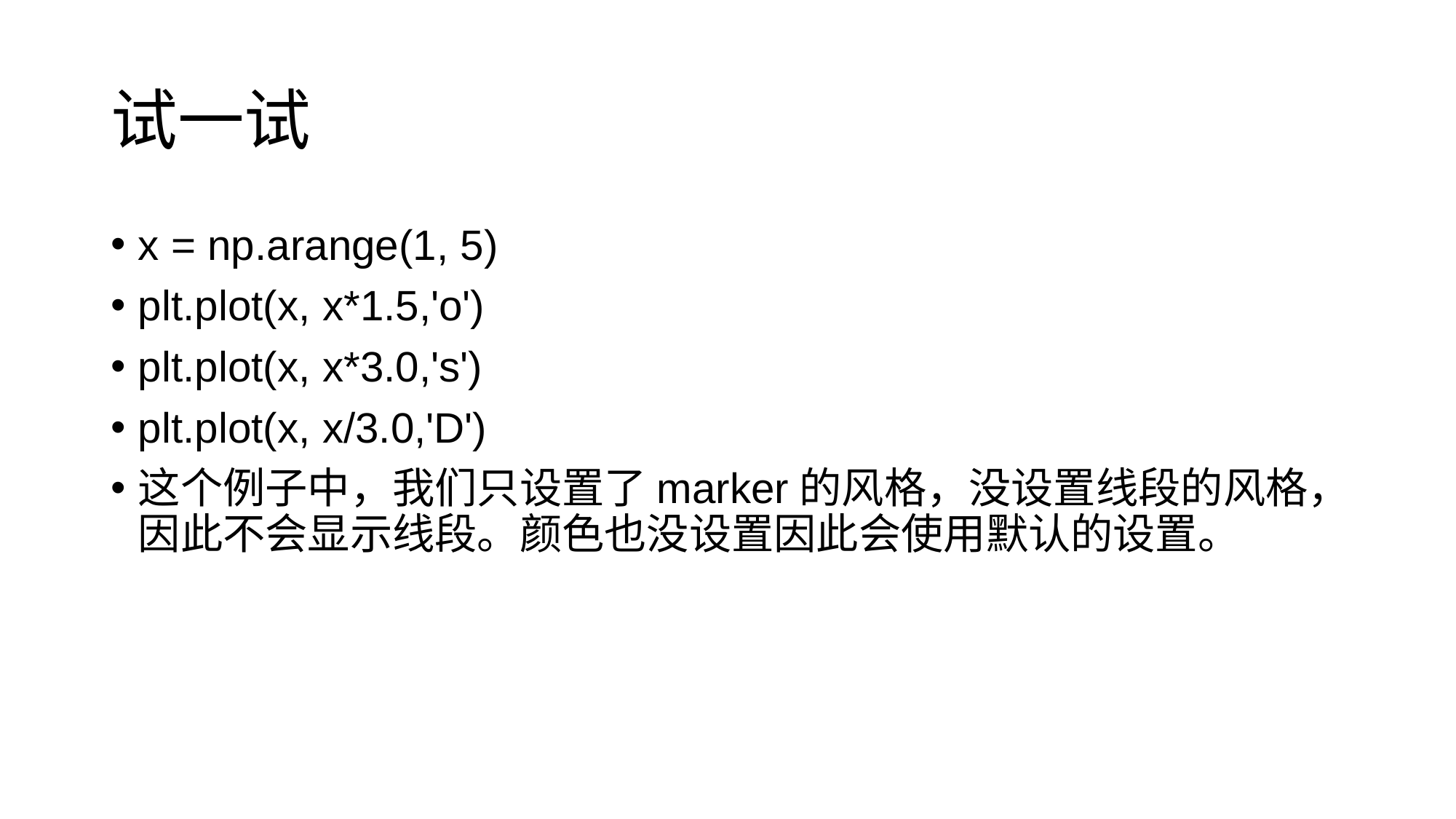

# 试一试
x = np.arange(1, 5)
plt.plot(x, x*1.5,'o')
plt.plot(x, x*3.0,'s')
plt.plot(x, x/3.0,'D')
这个例子中，我们只设置了marker的风格，没设置线段的风格，因此不会显示线段。颜色也没设置因此会使用默认的设置。